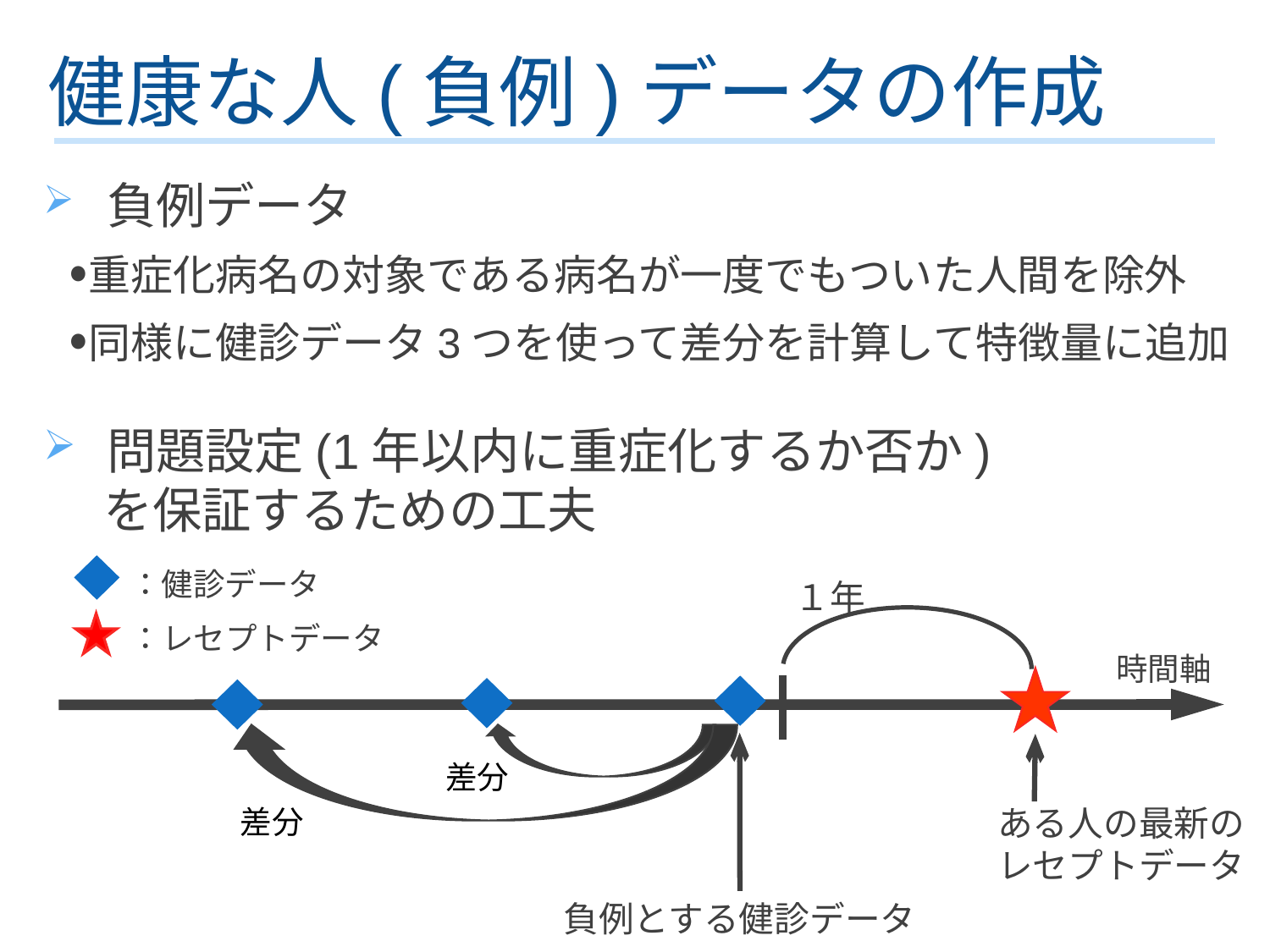

健康な人(負例)データの作成
負例データ
 ・重症化病名の対象である病名が一度でもついた人間を除外
 ・同様に健診データ3つを使って差分を計算して特徴量に追加

問題設定(1年以内に重症化するか否か)
　 を保証するための工夫

：健診データ
１年

：レセプトデータ

時間軸

差分
ある人の最新の
レセプトデータ
差分
負例とする健診データ